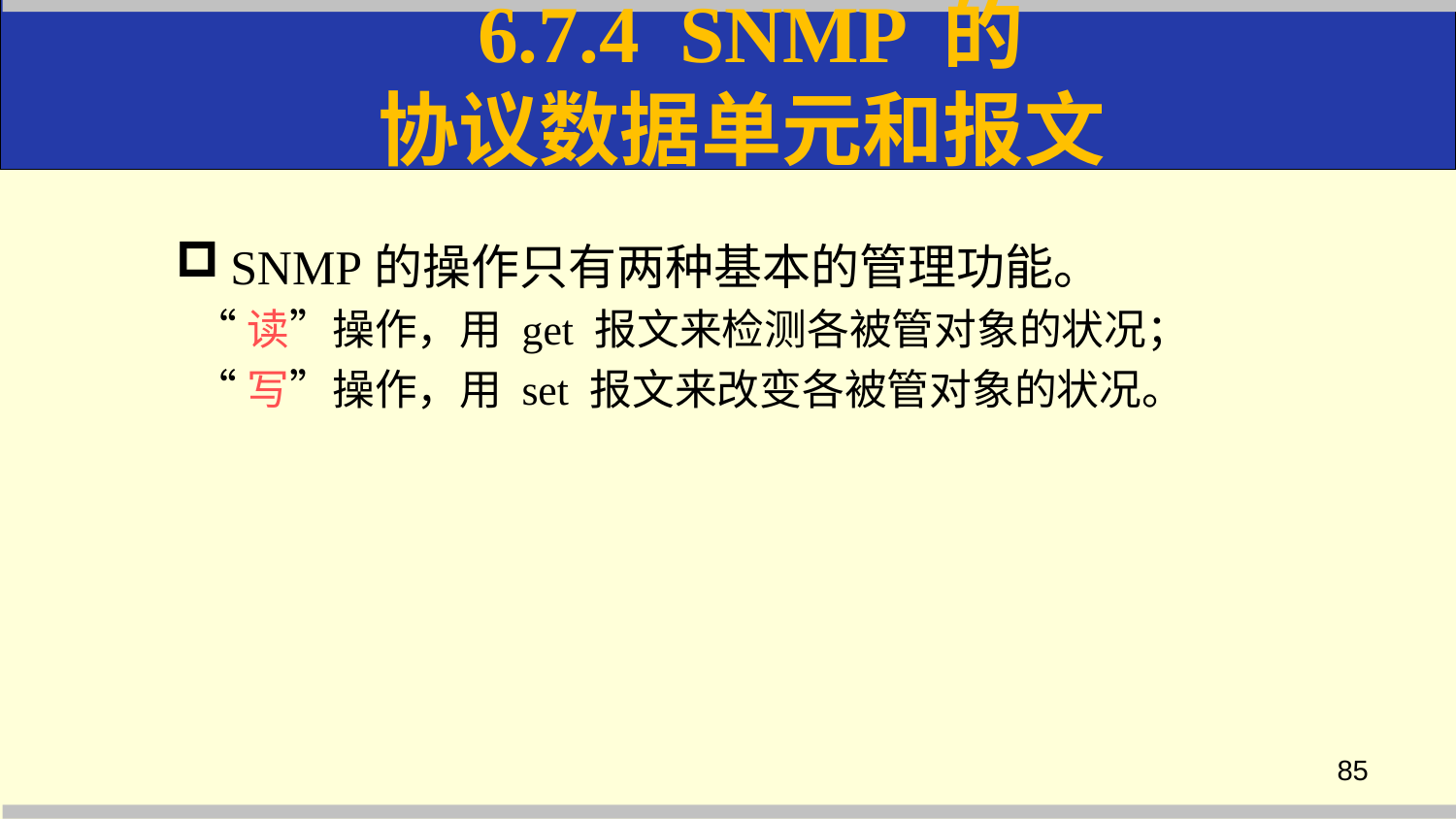

6.7.4  SNMP 的
协议数据单元和报文
SNMP的操作只有两种基本的管理功能。
  “读”操作，用 get 报文来检测各被管对象的状况；
  “写”操作，用 set 报文来改变各被管对象的状况。
85